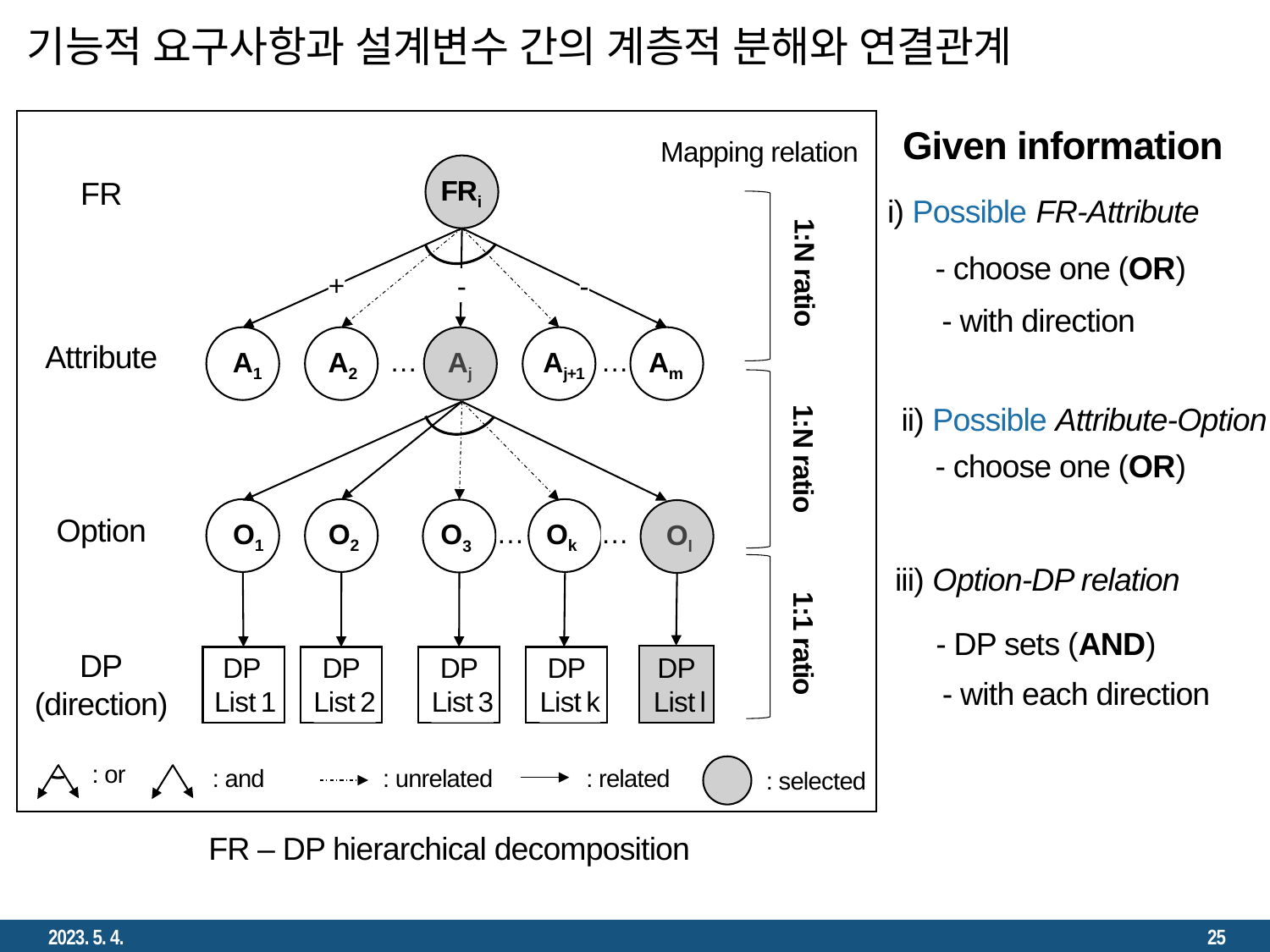

기능적 요구사항과 설계변수 간의 계층적 분해와 연결관계

Given information
Mapping relation

FRi
FR

 i) Possible FR-Attribute

- choose one (OR)
1:N ratio
+
-
-
- with direction

A1

A2

Aj

Aj+1

Am
Attribute
…
…

 ii) Possible Attribute-Option
1:N ratio
- choose one (OR)

O1

O2

Ok

O3

Ol
Option
…
…

 iii) Option-DP relation
- DP sets (AND)
1:1 ratio

DP
(direction)

DP
List 1

DP
List 2

DP
List 3

DP
List k
DP
List l
- with each direction

: or
: and
: unrelated
: related
: selected
FR – DP hierarchical decomposition
2023. 5. 4.
25